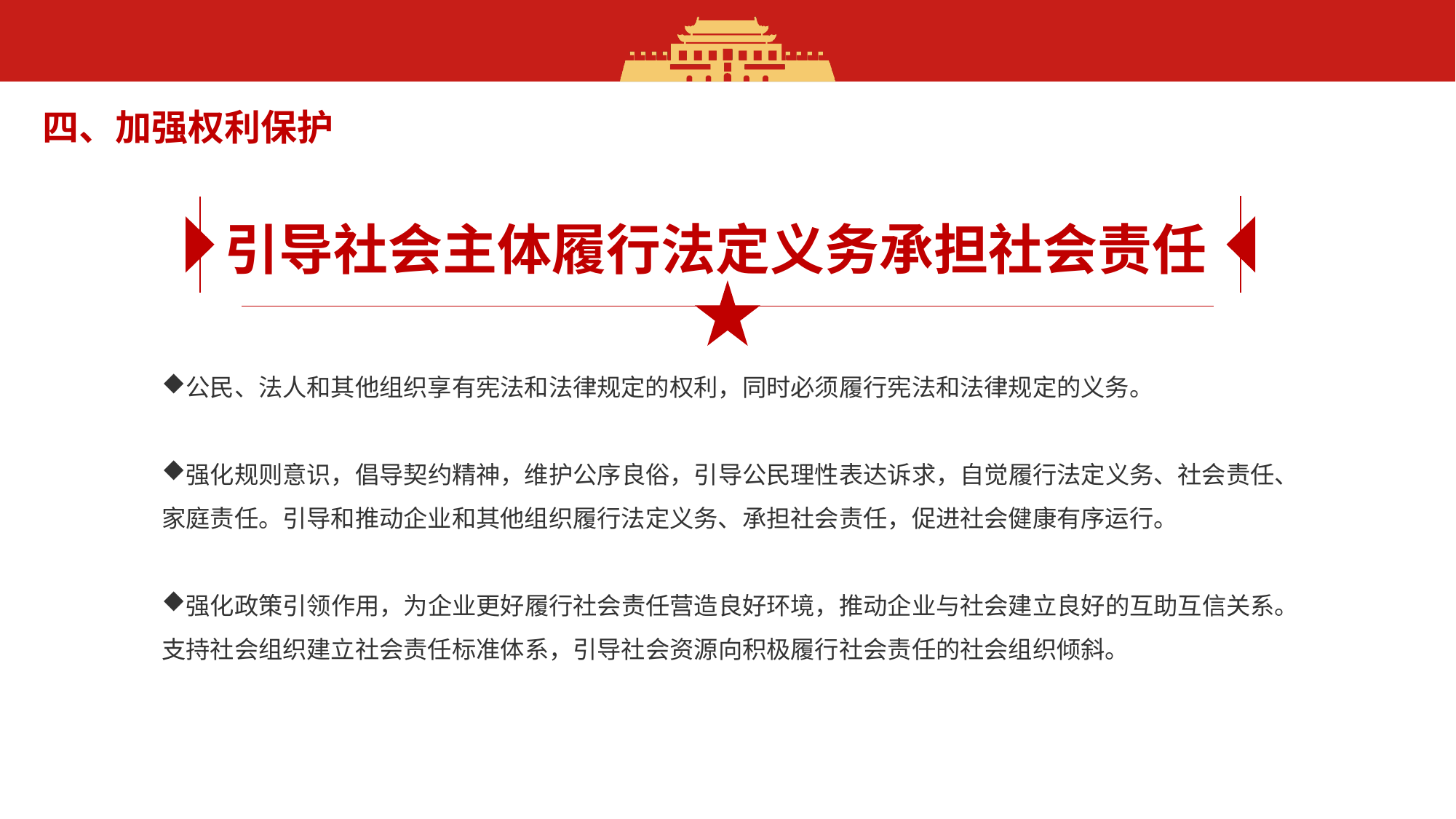

引导社会主体履行法定义务承担社会责任

公民、法人和其他组织享有宪法和法律规定的权利，同时必须履行宪法和法律规定的义务。

强化规则意识，倡导契约精神，维护公序良俗，引导公民理性表达诉求，自觉履行法定义务、社会责任、家庭责任。引导和推动企业和其他组织履行法定义务、承担社会责任，促进社会健康有序运行。

强化政策引领作用，为企业更好履行社会责任营造良好环境，推动企业与社会建立良好的互助互信关系。支持社会组织建立社会责任标准体系，引导社会资源向积极履行社会责任的社会组织倾斜。